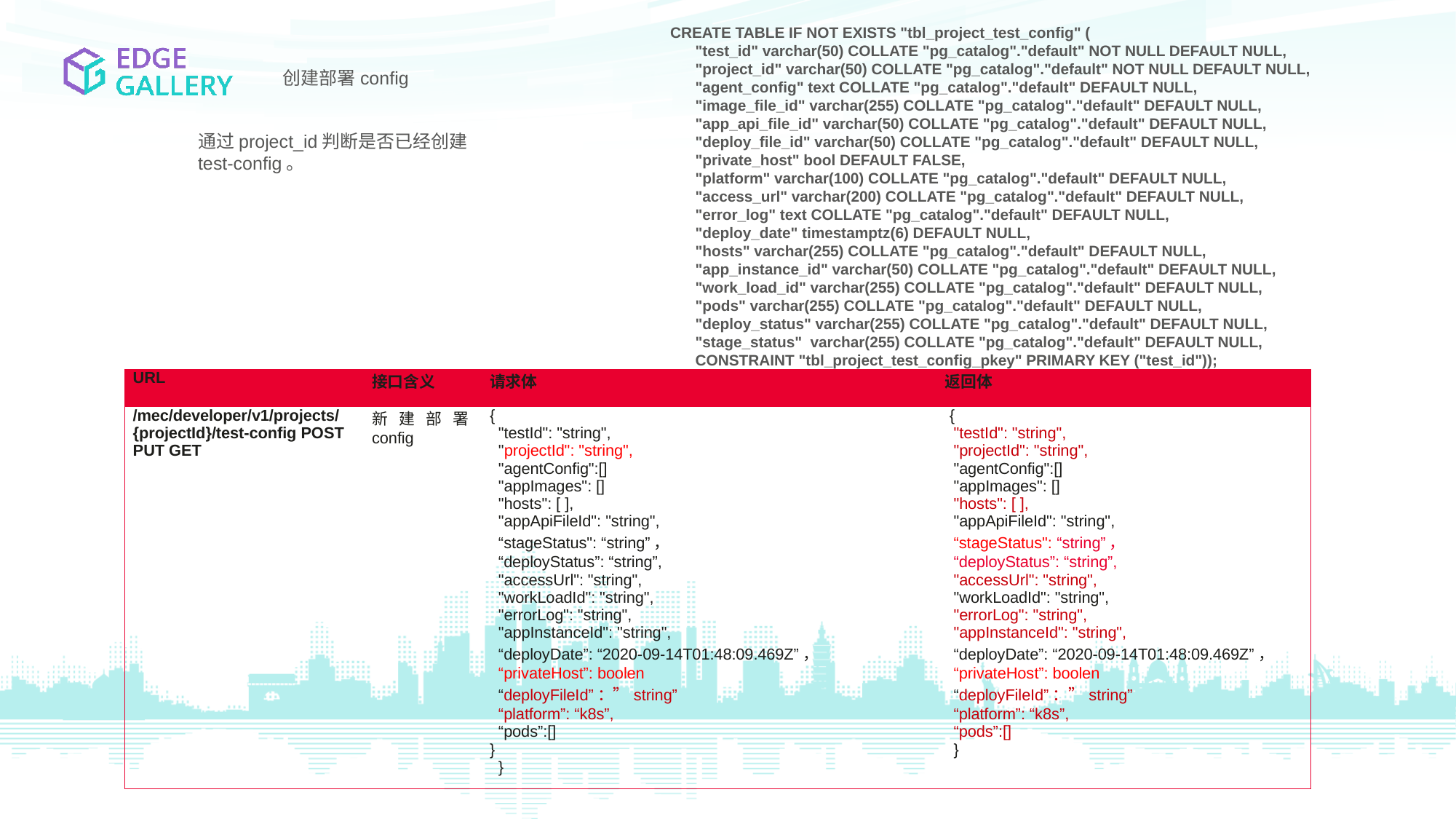

CREATE TABLE IF NOT EXISTS "tbl_project_test_config" (
      "test_id" varchar(50) COLLATE "pg_catalog"."default" NOT NULL DEFAULT NULL,
      "project_id" varchar(50) COLLATE "pg_catalog"."default" NOT NULL DEFAULT NULL,
      "agent_config" text COLLATE "pg_catalog"."default" DEFAULT NULL,
      "image_file_id" varchar(255) COLLATE "pg_catalog"."default" DEFAULT NULL,
      "app_api_file_id" varchar(50) COLLATE "pg_catalog"."default" DEFAULT NULL,
      "deploy_file_id" varchar(50) COLLATE "pg_catalog"."default" DEFAULT NULL,
      "private_host" bool DEFAULT FALSE,
      "platform" varchar(100) COLLATE "pg_catalog"."default" DEFAULT NULL,
      "access_url" varchar(200) COLLATE "pg_catalog"."default" DEFAULT NULL,
      "error_log" text COLLATE "pg_catalog"."default" DEFAULT NULL,
      "deploy_date" timestamptz(6) DEFAULT NULL,
      "hosts" varchar(255) COLLATE "pg_catalog"."default" DEFAULT NULL,
      "app_instance_id" varchar(50) COLLATE "pg_catalog"."default" DEFAULT NULL,
      "work_load_id" varchar(255) COLLATE "pg_catalog"."default" DEFAULT NULL,
      "pods" varchar(255) COLLATE "pg_catalog"."default" DEFAULT NULL,
      "deploy_status" varchar(255) COLLATE "pg_catalog"."default" DEFAULT NULL,
      "stage_status"  varchar(255) COLLATE "pg_catalog"."default" DEFAULT NULL,
      CONSTRAINT "tbl_project_test_config_pkey" PRIMARY KEY ("test_id"));
创建部署config
通过project_id判断是否已经创建test-config。
| URL | 接口含义 | 请求体 | 返回体 |
| --- | --- | --- | --- |
| /mec/developer/v1/projects/{projectId}/test-config POST PUT GET | 新建部署config | { "testId": "string", "projectId": "string", "agentConfig":[] "appImages": [] "hosts": [ ], "appApiFileId": "string", “stageStatus": “string”， “deployStatus”: “string”, "accessUrl": "string", "workLoadId": "string", "errorLog": "string", "appInstanceId": "string", “deployDate”: “2020-09-14T01:48:09.469Z”， “privateHost”: boolen “deployFileId”：”string” “platform”: “k8s”, “pods”:[] } } | { "testId": "string", "projectId": "string", "agentConfig":[] "appImages": [] "hosts": [ ], "appApiFileId": "string", “stageStatus": “string”， “deployStatus”: “string”, "accessUrl": "string", "workLoadId": "string", "errorLog": "string", "appInstanceId": "string", “deployDate”: “2020-09-14T01:48:09.469Z”， “privateHost”: boolen “deployFileId”：”string” “platform”: “k8s”, “pods”:[] } |